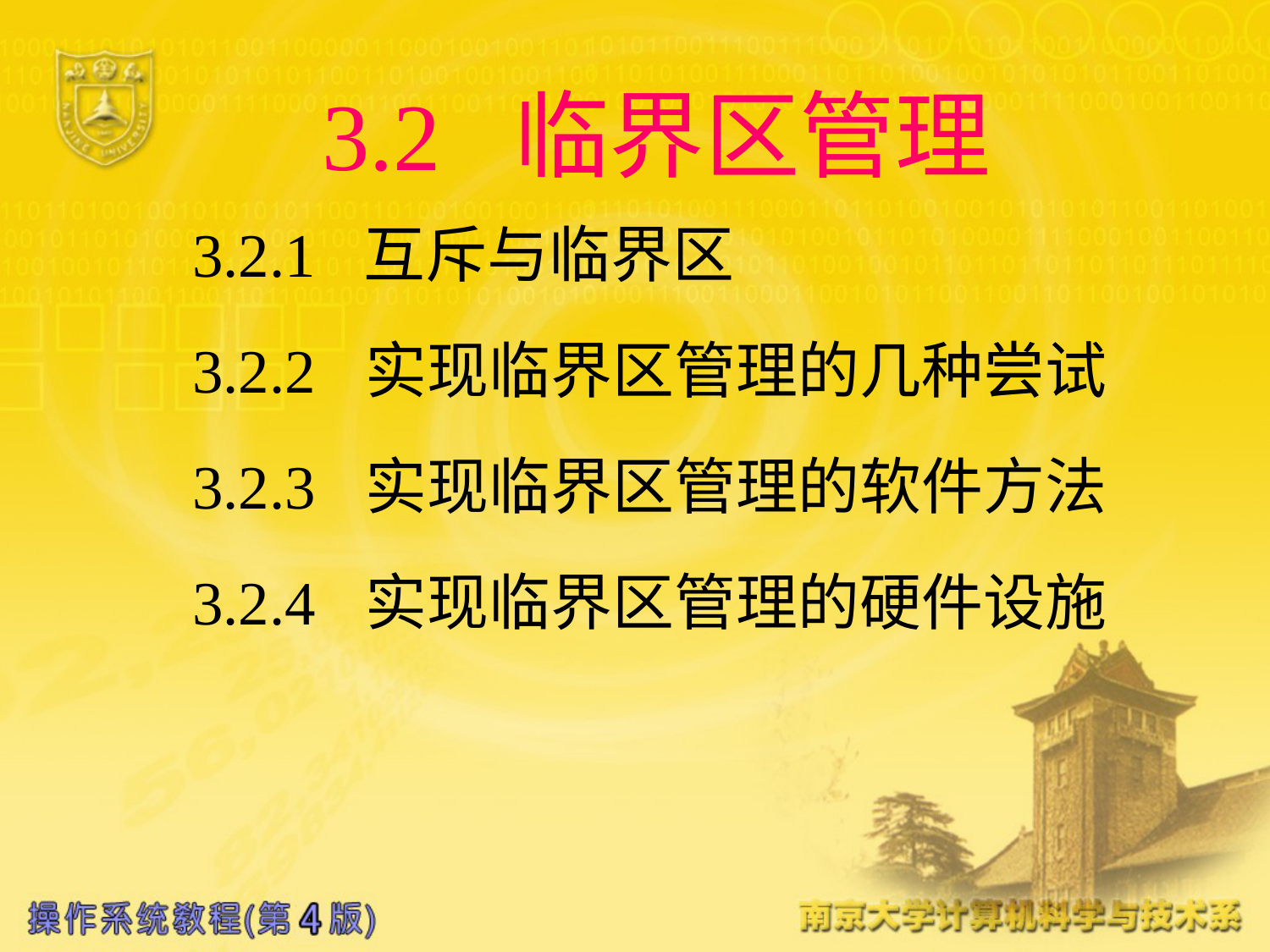

3.2  临界区管理
3.2.1  互斥与临界区
3.2.2  实现临界区管理的几种尝试
3.2.3  实现临界区管理的软件方法
3.2.4  实现临界区管理的硬件设施